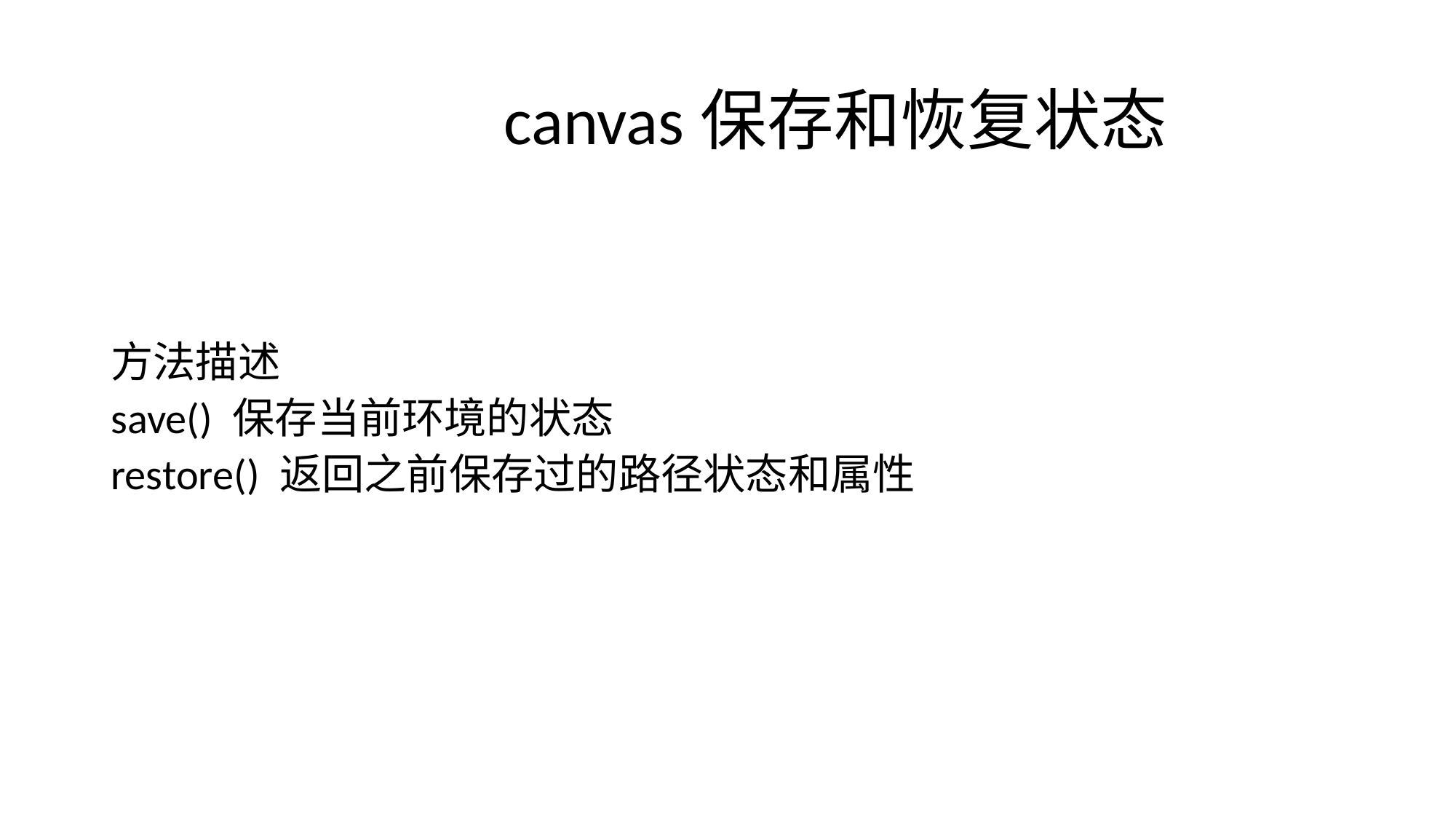

# canvas保存和恢复状态

方法描述
save() 保存当前环境的状态
restore() 返回之前保存过的路径状态和属性